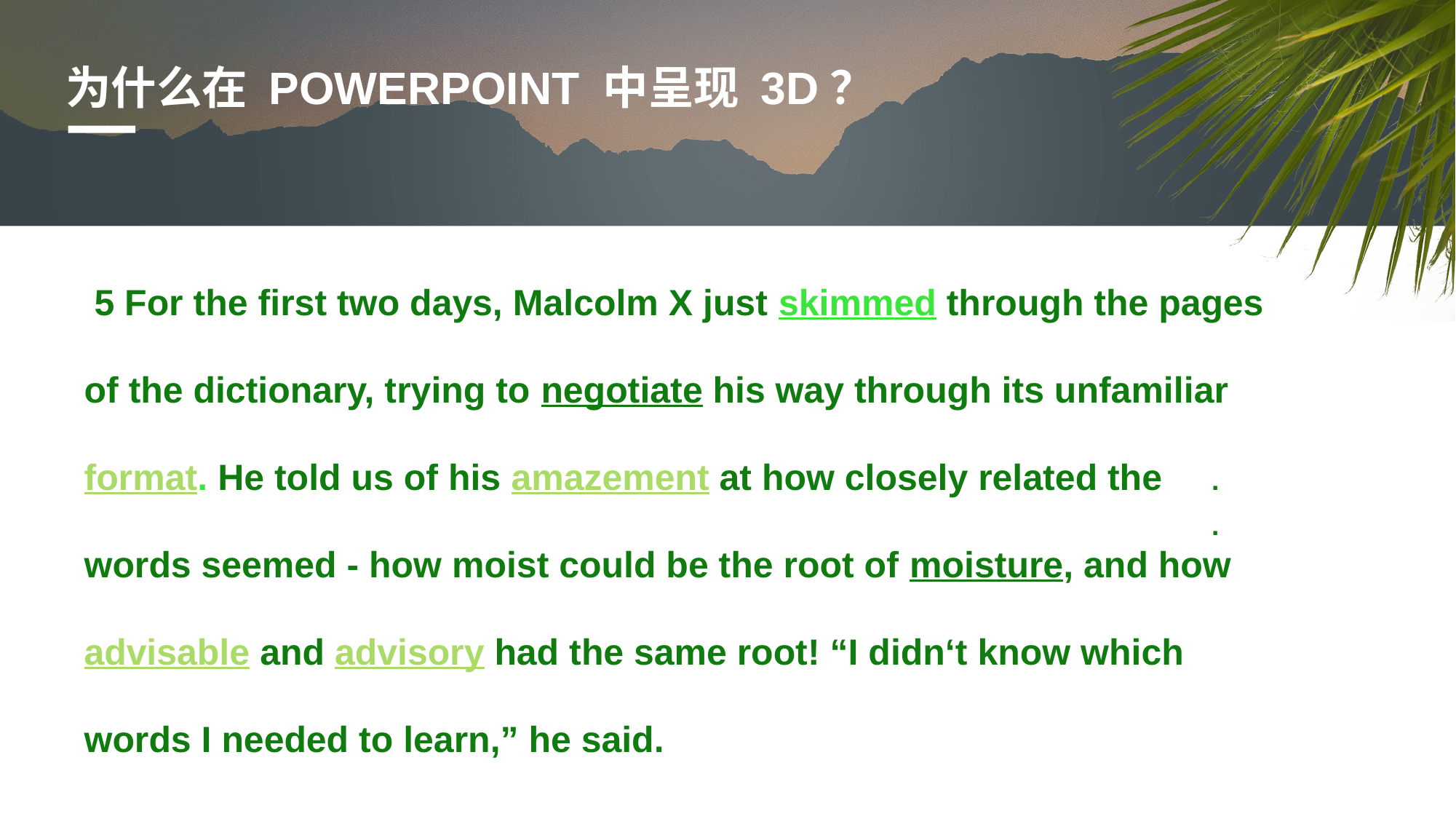

# 为什么在 POWERPOINT 中呈现 3D？

.
.
5 For the first two days, Malcolm X just skimmed through the pages of the dictionary, trying to negotiate his way through its unfamiliar format. He told us of his amazement at how closely related the words seemed - how moist could be the root of moisture, and how advisable and advisory had the same root! “I didn‘t know which words I needed to learn,” he said.